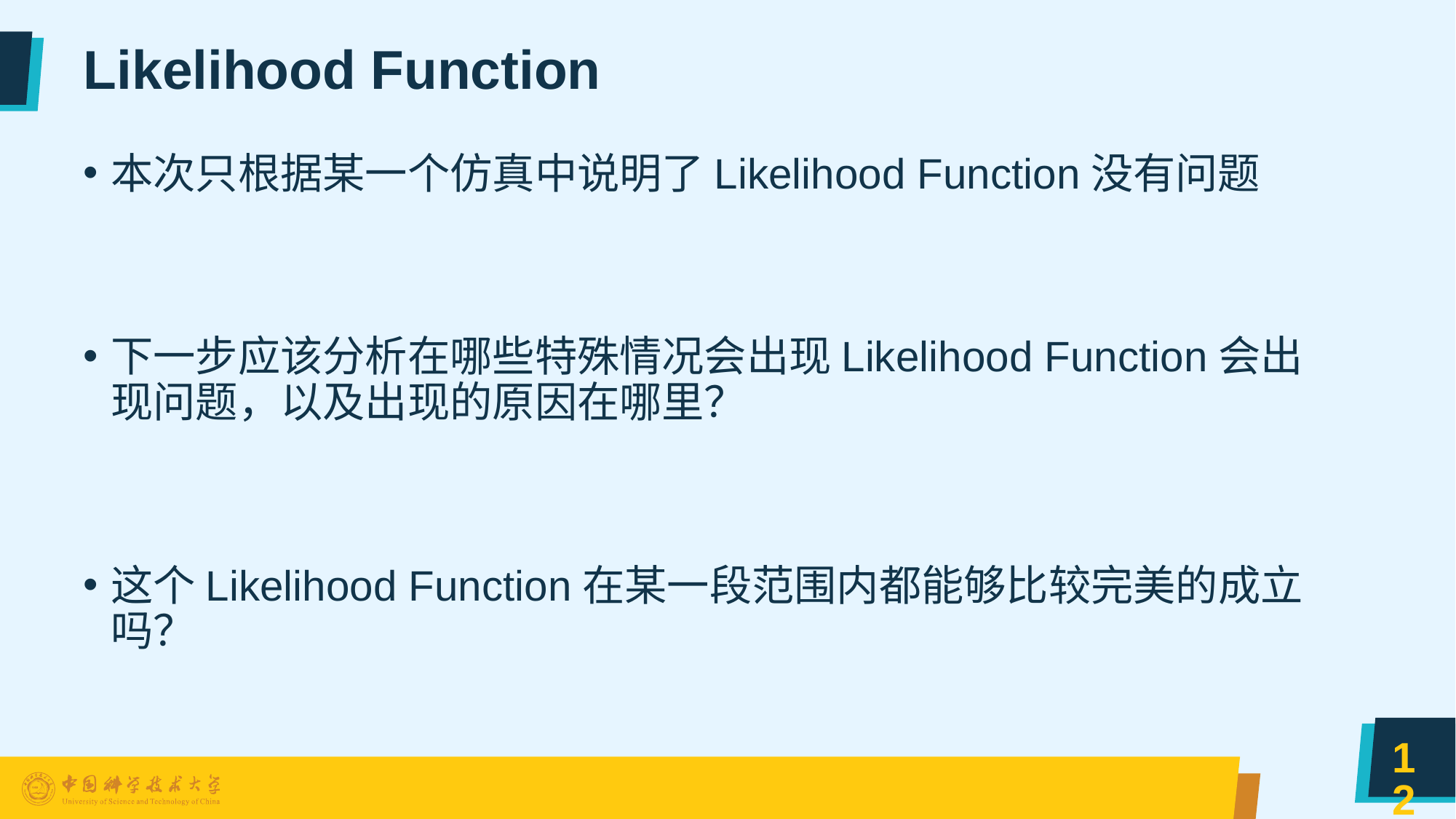

# Likelihood Function
本次只根据某一个仿真中说明了Likelihood Function没有问题

下一步应该分析在哪些特殊情况会出现Likelihood Function会出现问题，以及出现的原因在哪里？

这个Likelihood Function在某一段范围内都能够比较完美的成立吗？
12